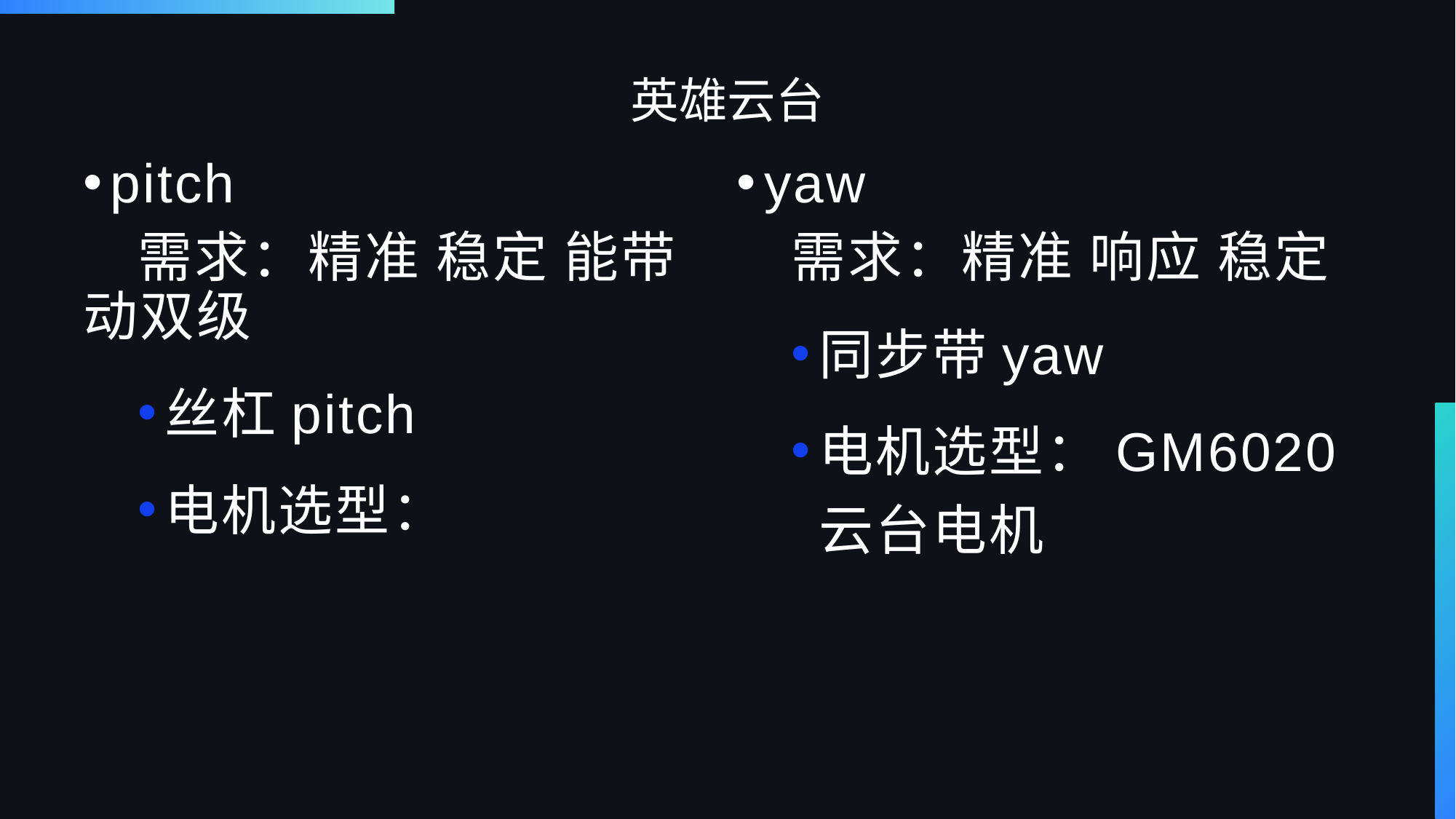

# 英雄云台
pitch
需求：精准 稳定 能带动双级
丝杠pitch
电机选型：
yaw
需求：精准 响应 稳定
同步带yaw
电机选型：GM6020云台电机